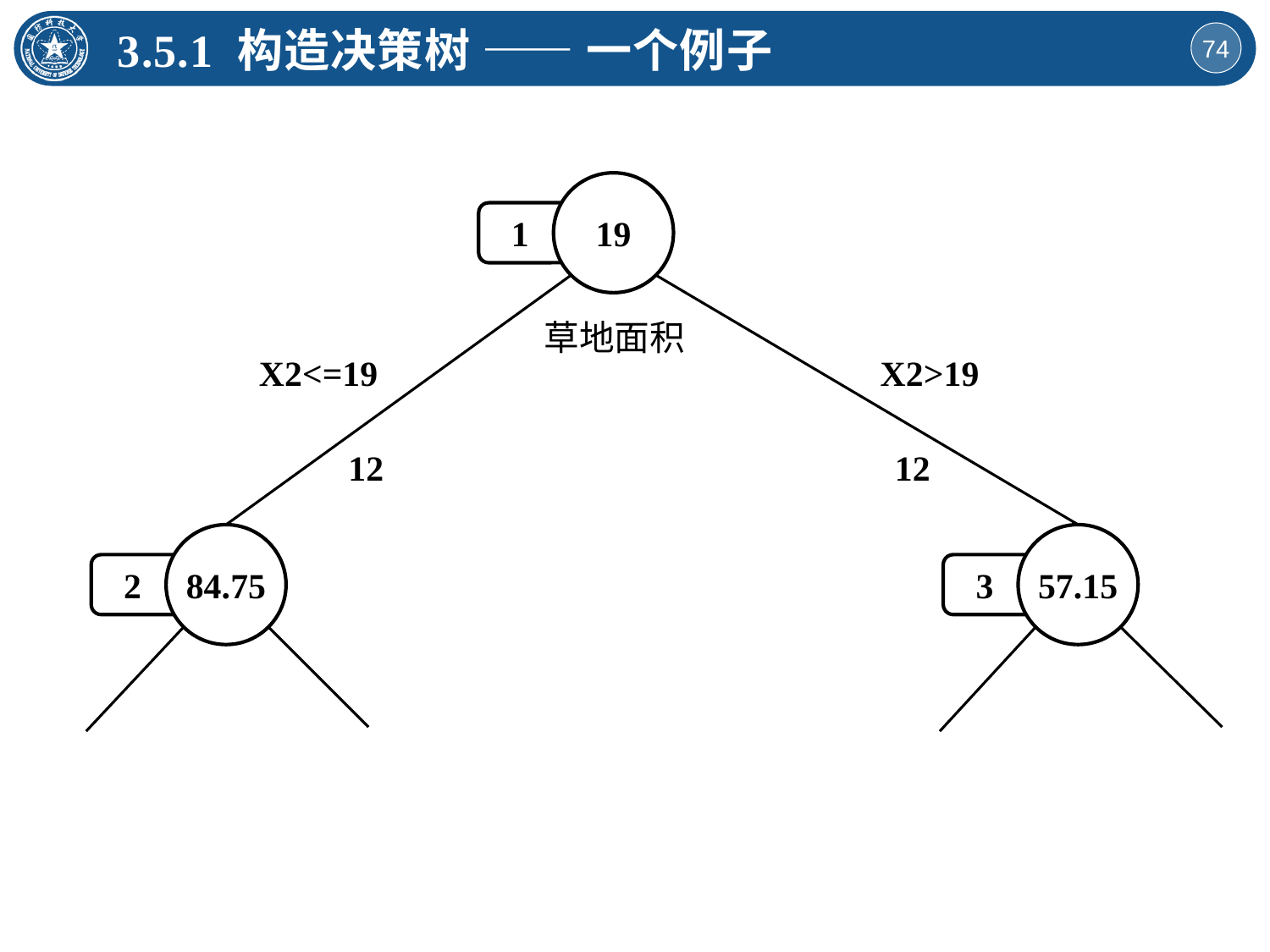

3.5.1 构造决策树 —— 一个例子
19
1
草地面积
X2<=19
X2>19
12
12
84.75
2
57.15
3